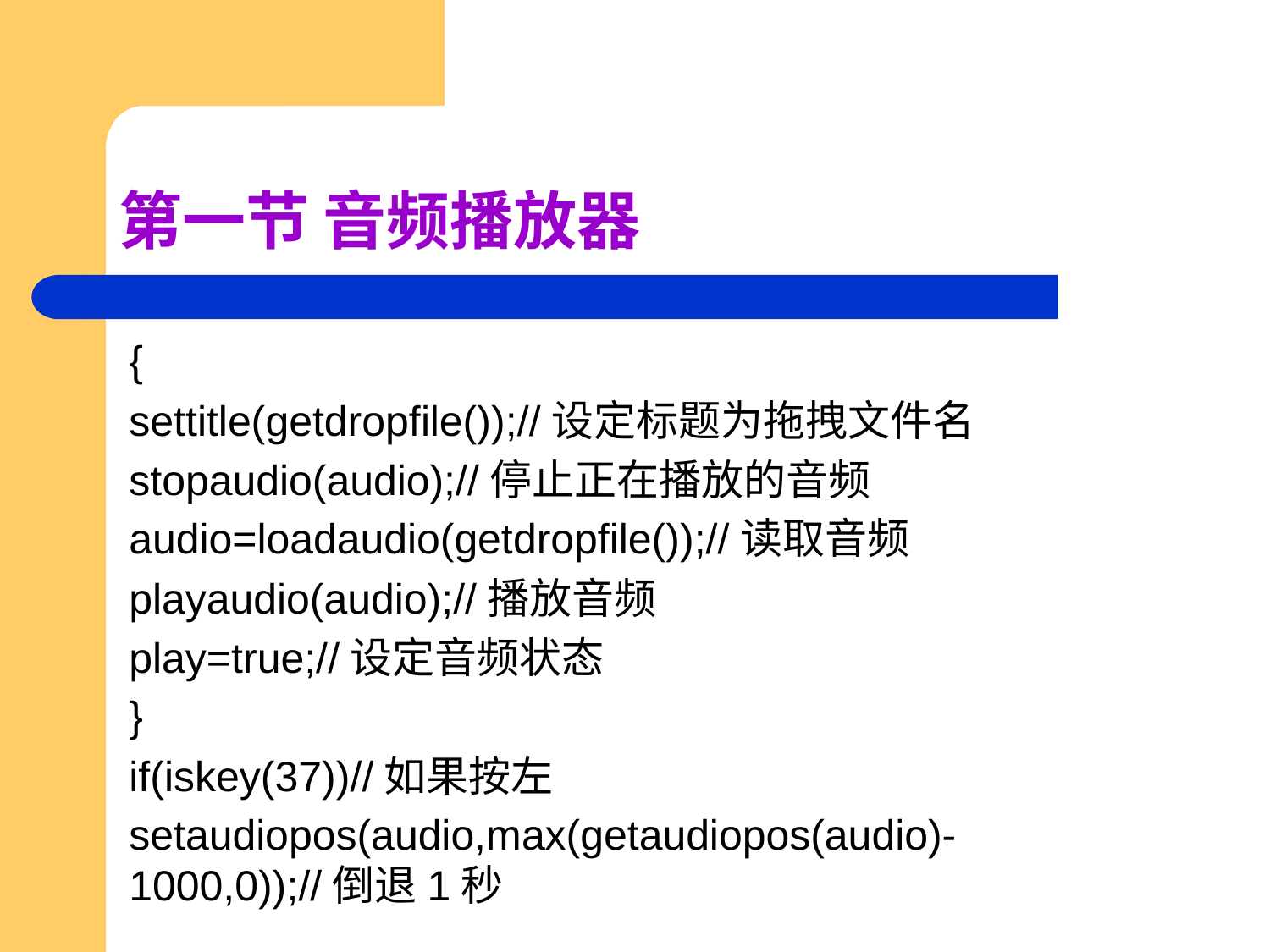

# 第一节 音频播放器
{
settitle(getdropfile());//设定标题为拖拽文件名
stopaudio(audio);//停止正在播放的音频
audio=loadaudio(getdropfile());//读取音频
playaudio(audio);//播放音频
play=true;//设定音频状态
}
if(iskey(37))//如果按左
setaudiopos(audio,max(getaudiopos(audio)-1000,0));//倒退1秒